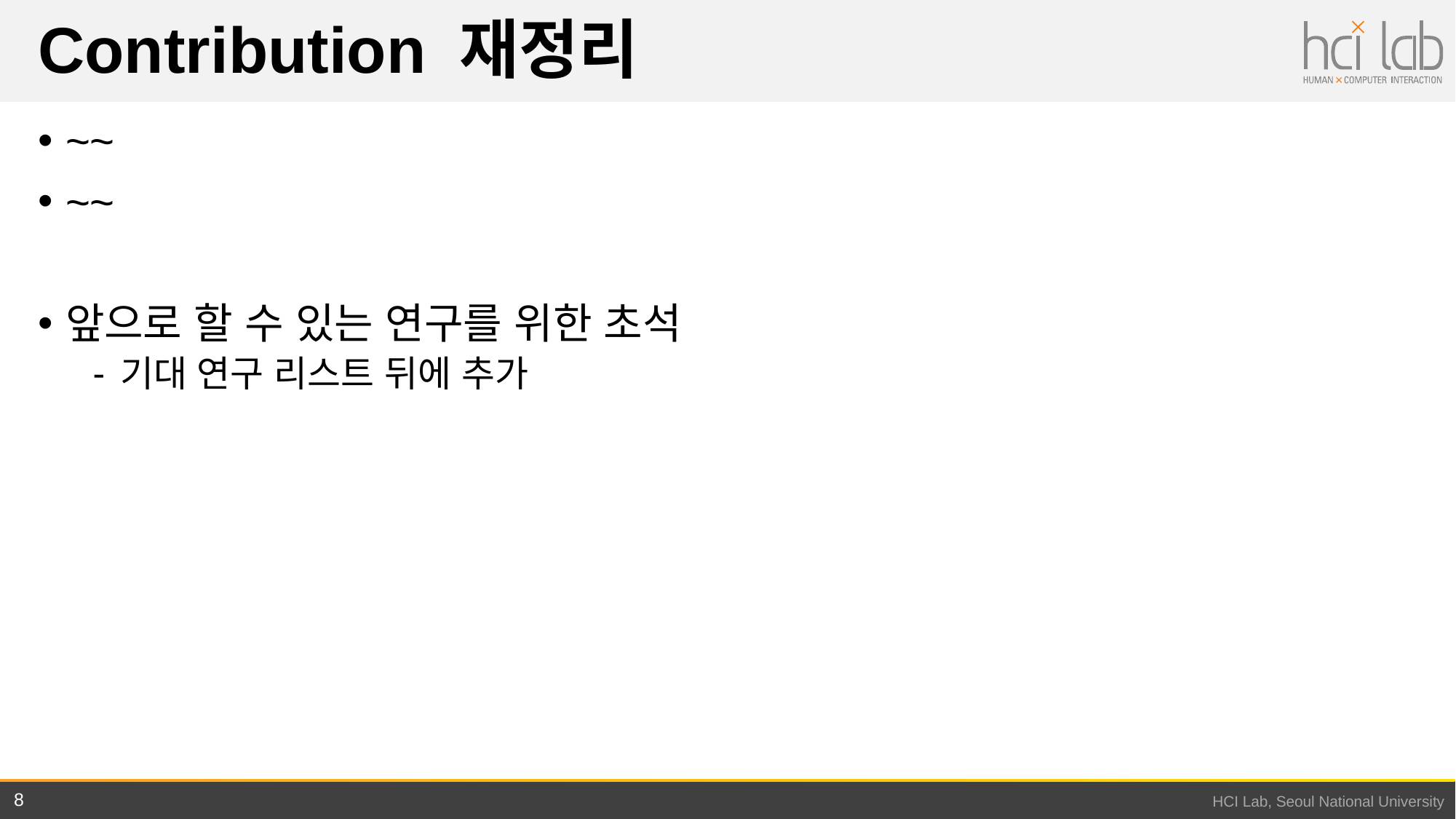

# Contribution 재정리
~~
~~

앞으로 할 수 있는 연구를 위한 초석
기대 연구 리스트 뒤에 추가

8